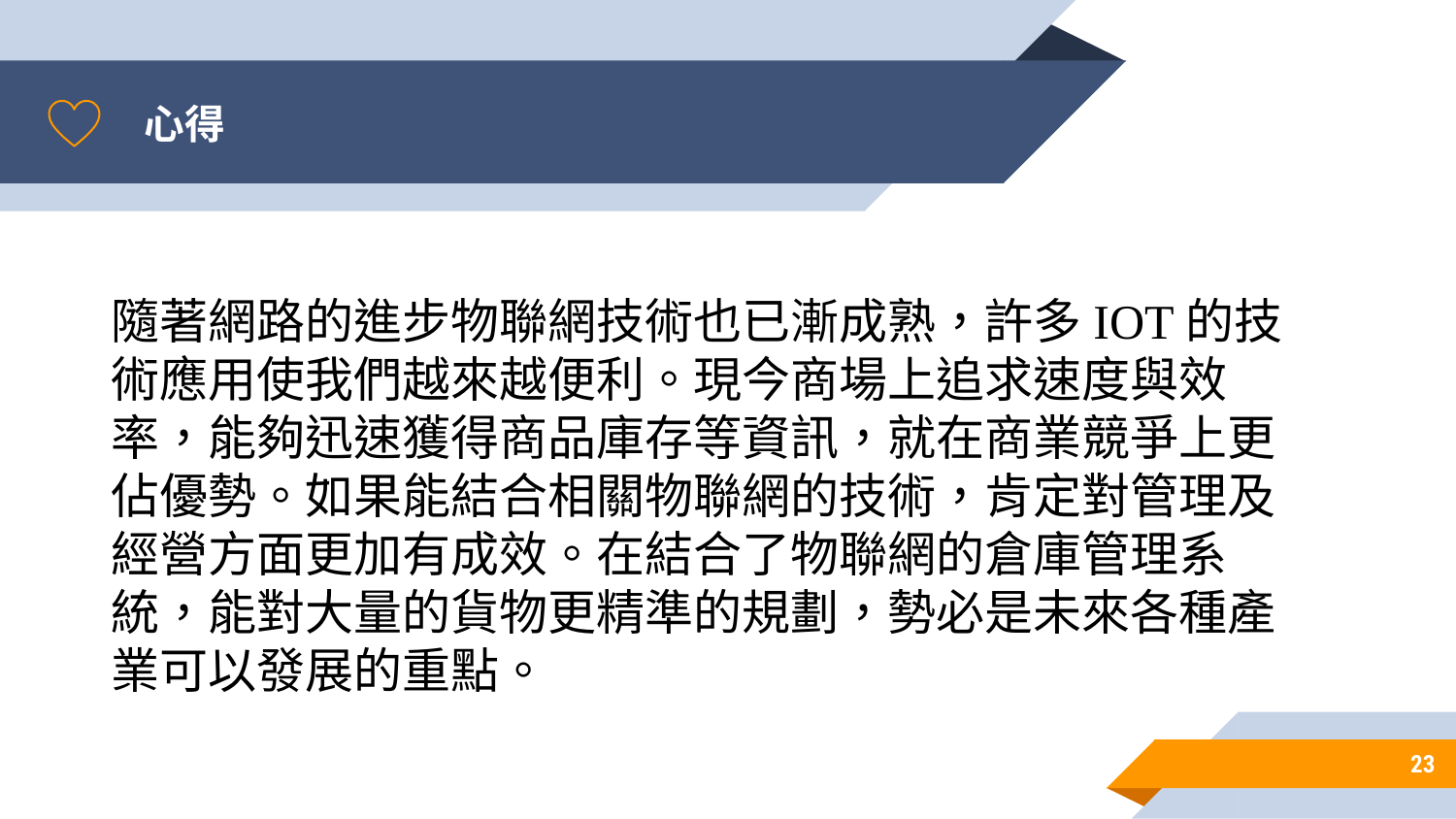

# 心得

隨著網路的進步物聯網技術也已漸成熟，許多IOT的技術應用使我們越來越便利。現今商場上追求速度與效率，能夠迅速獲得商品庫存等資訊，就在商業競爭上更佔優勢。如果能結合相關物聯網的技術，肯定對管理及經營方面更加有成效。在結合了物聯網的倉庫管理系統，能對大量的貨物更精準的規劃，勢必是未來各種產業可以發展的重點。
23